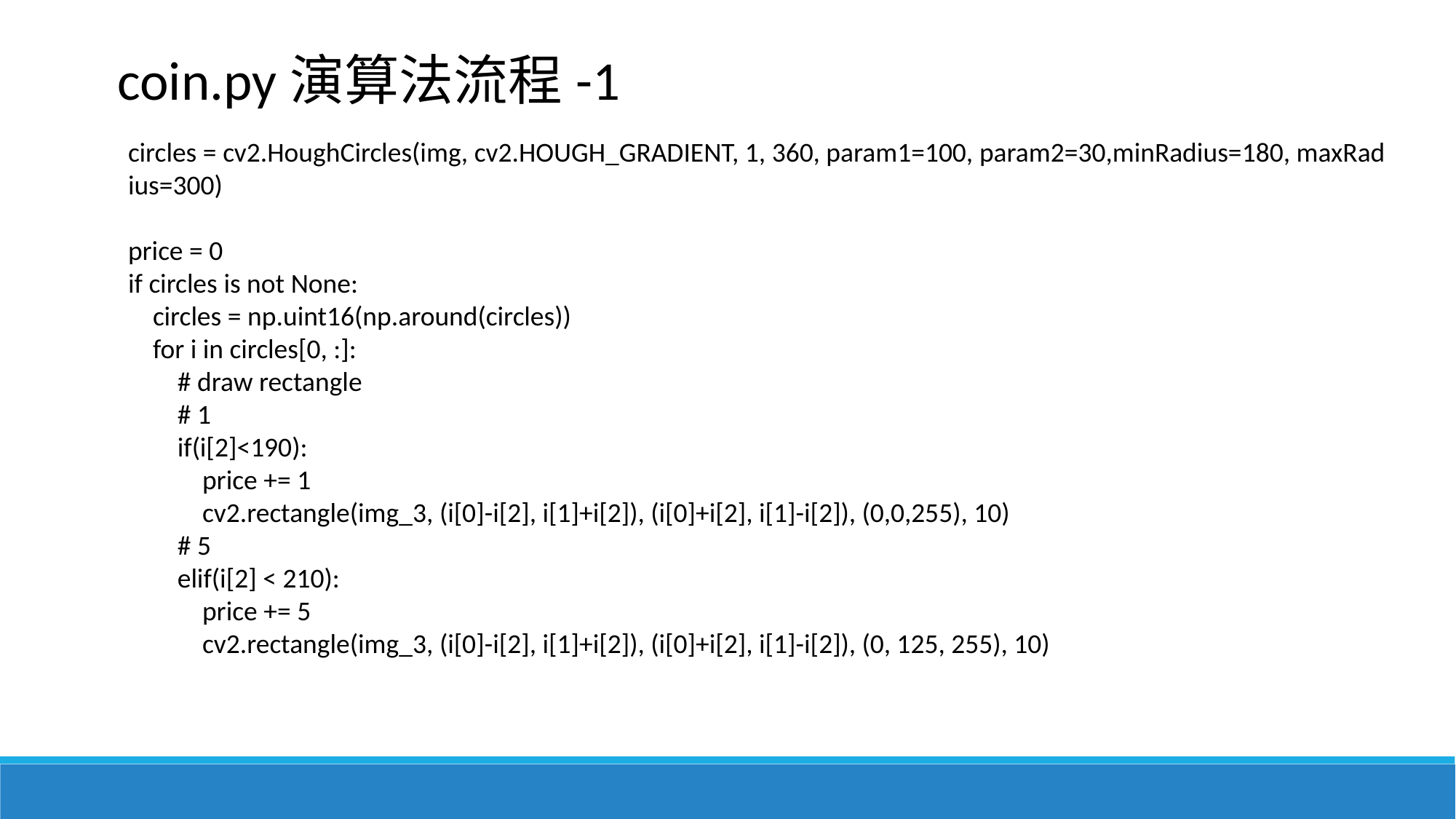

coin.py演算法流程-1
circles = cv2.HoughCircles(img, cv2.HOUGH_GRADIENT, 1, 360, param1=100, param2=30,minRadius=180, maxRadius=300)
price = 0
if circles is not None:
    circles = np.uint16(np.around(circles))
    for i in circles[0, :]:
        # draw rectangle
        # 1
        if(i[2]<190):
            price += 1
            cv2.rectangle(img_3, (i[0]-i[2], i[1]+i[2]), (i[0]+i[2], i[1]-i[2]), (0,0,255), 10)
        # 5
        elif(i[2] < 210):
            price += 5
            cv2.rectangle(img_3, (i[0]-i[2], i[1]+i[2]), (i[0]+i[2], i[1]-i[2]), (0, 125, 255), 10)